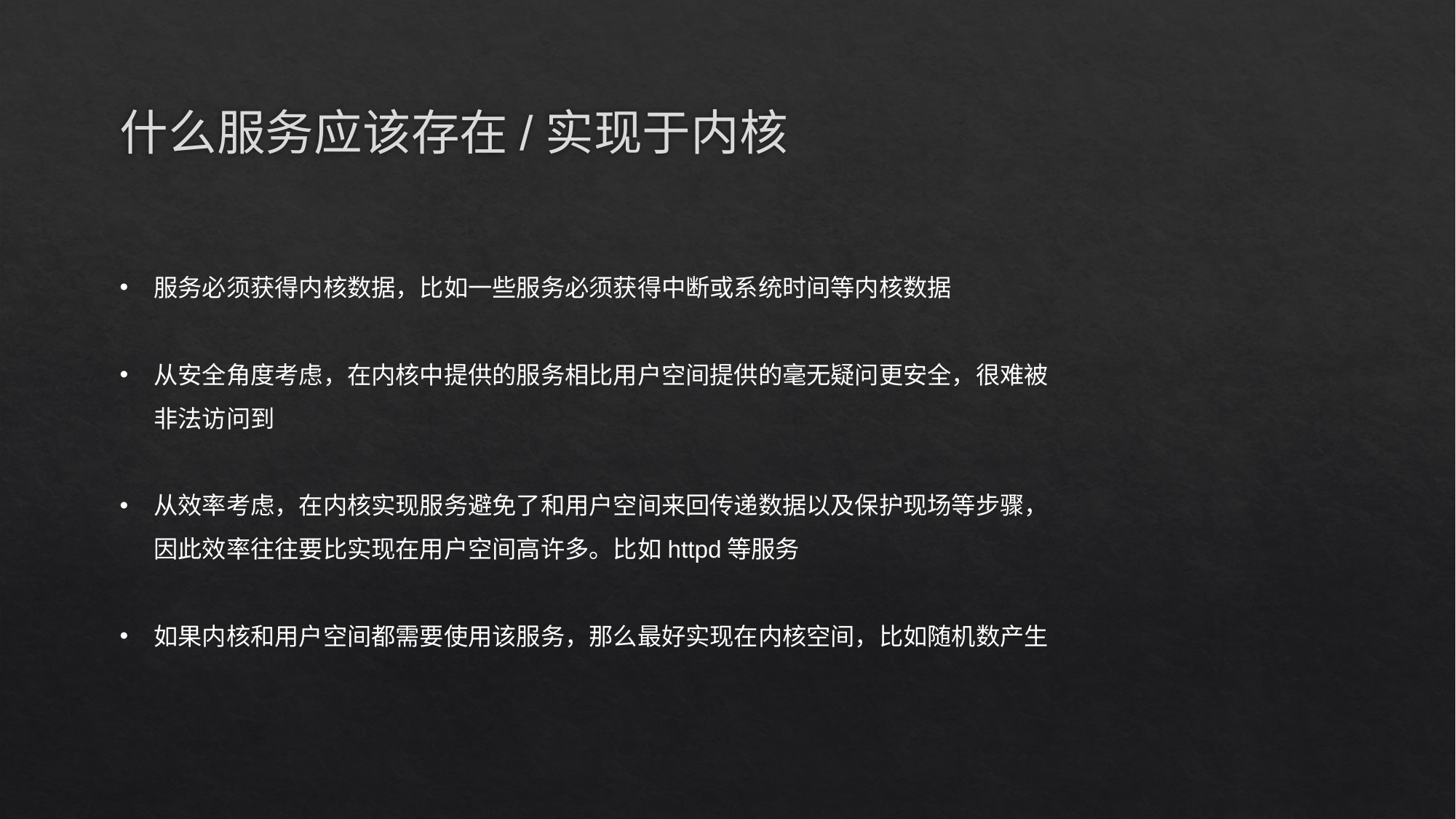

# 什么服务应该存在/实现于内核
服务必须获得内核数据，比如一些服务必须获得中断或系统时间等内核数据

从安全角度考虑，在内核中提供的服务相比用户空间提供的毫无疑问更安全，很难被非法访问到

从效率考虑，在内核实现服务避免了和用户空间来回传递数据以及保护现场等步骤，因此效率往往要比实现在用户空间高许多。比如httpd等服务

如果内核和用户空间都需要使用该服务，那么最好实现在内核空间，比如随机数产生